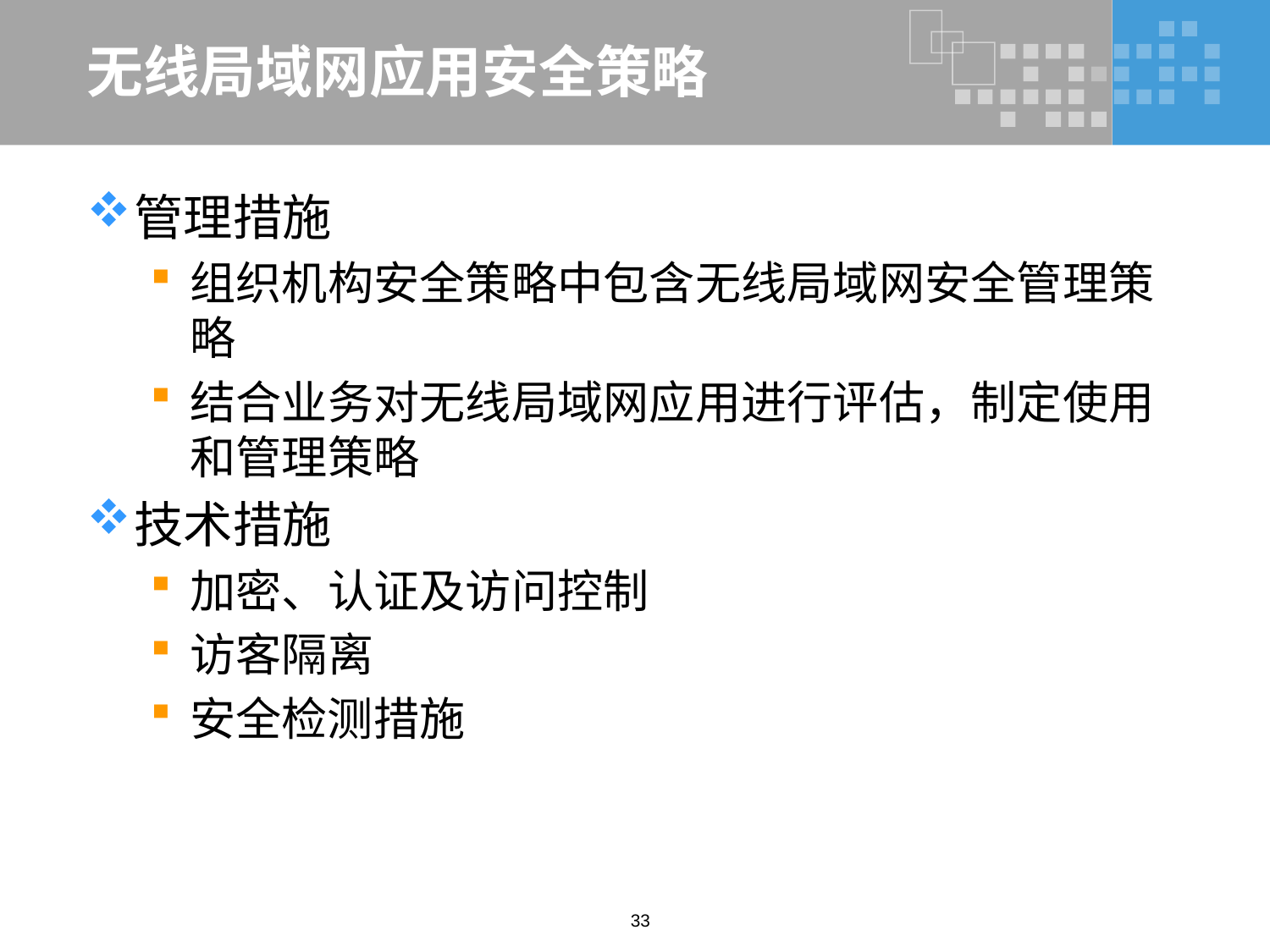

# 无线局域网应用安全策略
管理措施
组织机构安全策略中包含无线局域网安全管理策略
结合业务对无线局域网应用进行评估，制定使用和管理策略
技术措施
加密、认证及访问控制
访客隔离
安全检测措施
33